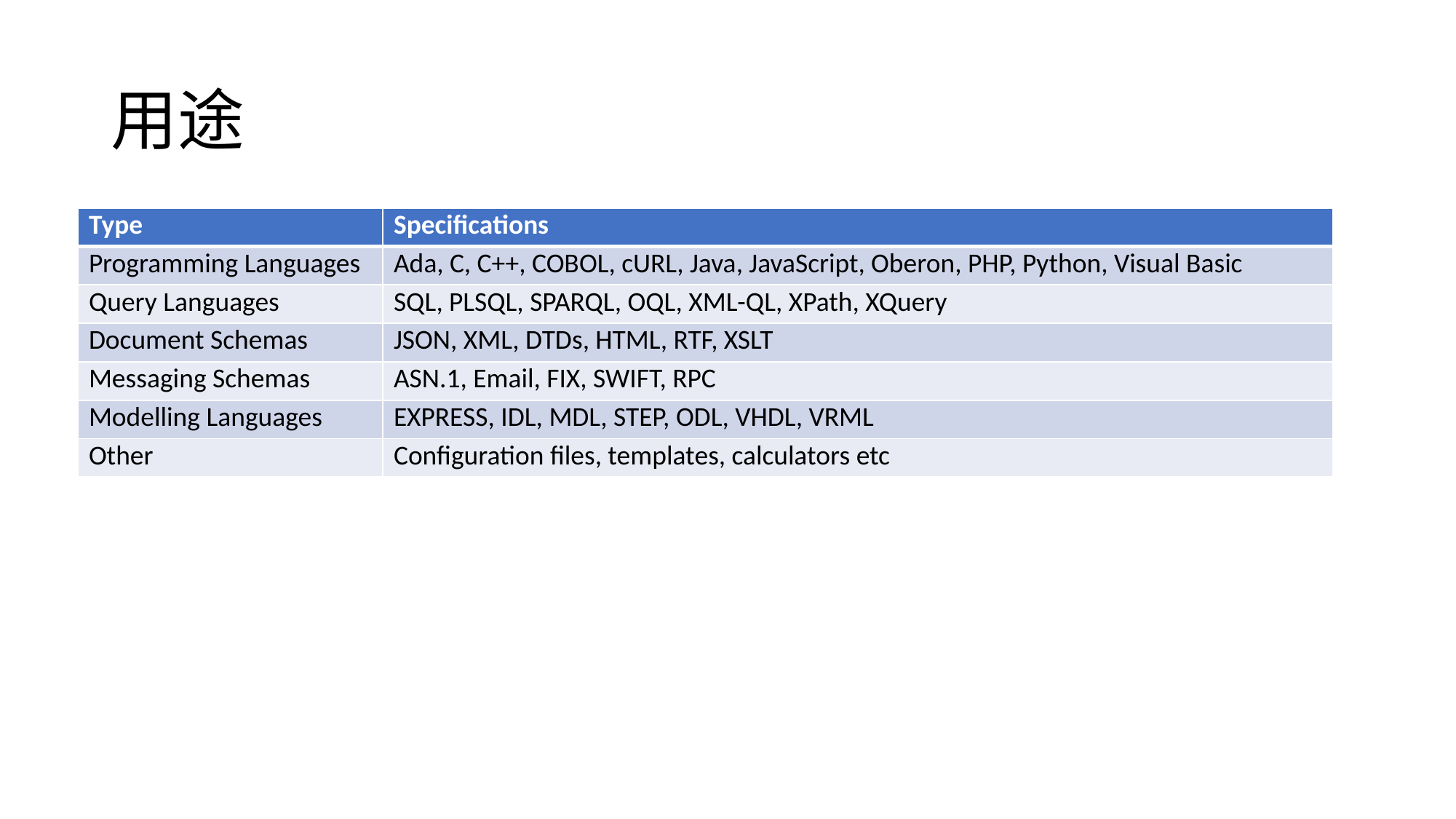

# 用途
| Type | Specifications |
| --- | --- |
| Programming Languages | Ada, C, C++, COBOL, cURL, Java, JavaScript, Oberon, PHP, Python, Visual Basic |
| Query Languages | SQL, PLSQL, SPARQL, OQL, XML-QL, XPath, XQuery |
| Document Schemas | JSON, XML, DTDs, HTML, RTF, XSLT |
| Messaging Schemas | ASN.1, Email, FIX, SWIFT, RPC |
| Modelling Languages | EXPRESS, IDL, MDL, STEP, ODL, VHDL, VRML |
| Other | Configuration files, templates, calculators etc |